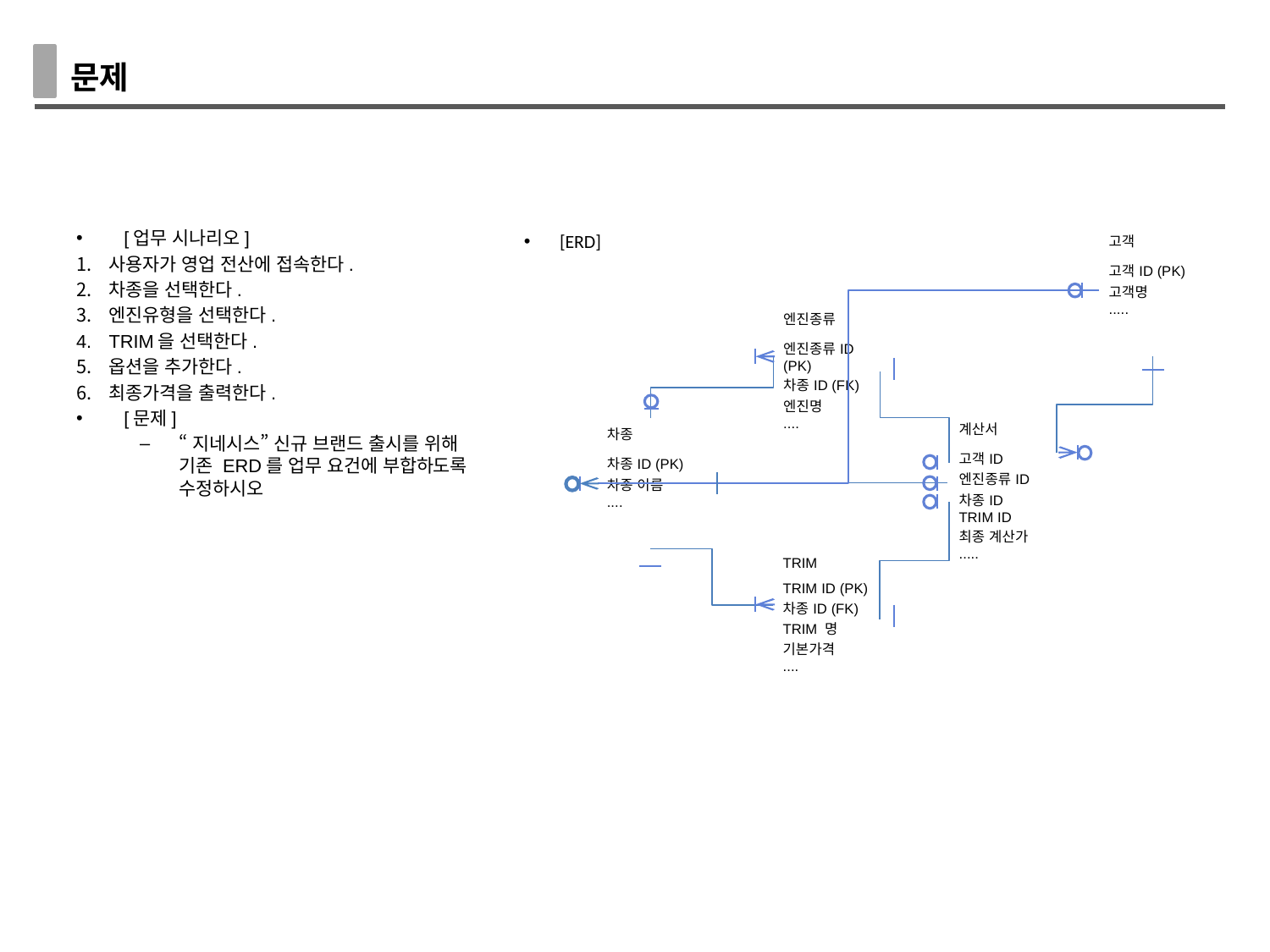

문제
[업무 시나리오]
사용자가 영업 전산에 접속한다.
차종을 선택한다.
엔진유형을 선택한다.
TRIM을 선택한다.
옵션을 추가한다.
최종가격을 출력한다.
[문제]
“지네시스” 신규 브랜드 출시를 위해
기존 ERD를 업무 요건에 부합하도록 수정하시오

[ERD]
| 고객 |
| --- |
| 고객ID (PK) 고객명 ..... |

| 엔진종류 |
| --- |
| 엔진종류ID (PK) 차종ID (FK) 엔진명 .... |

| 계산서 |
| --- |
| 고객ID 엔진종류ID 차종ID TRIM ID 최종 계산가 ..... |
| 차종 |
| --- |
| 차종ID (PK) 차종 이름 .... |

| TRIM |
| --- |
| TRIM ID (PK) 차종ID (FK) TRIM 명 기본가격 .... |